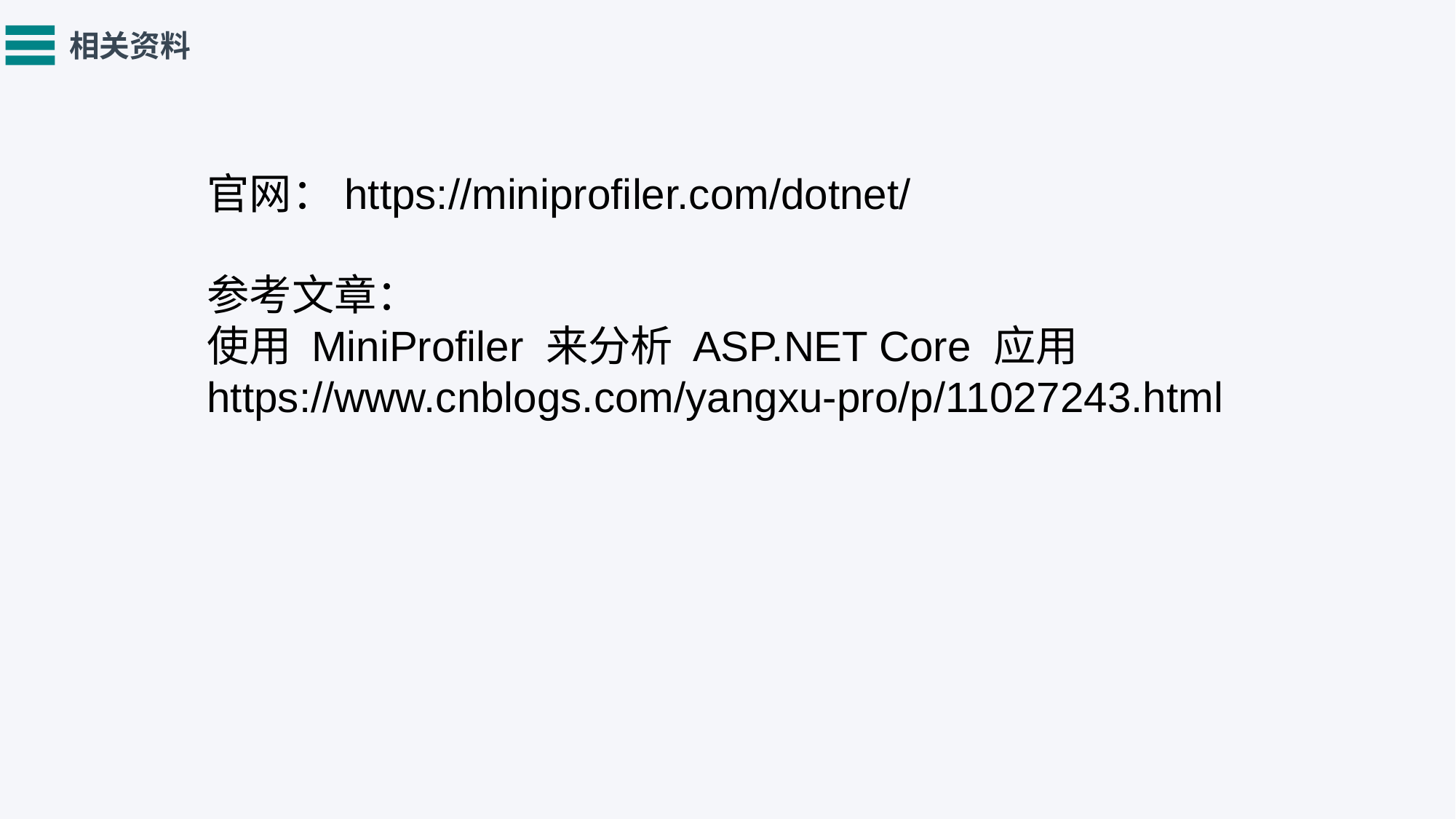

相关资料

官网：https://miniprofiler.com/dotnet/

参考文章：
使用 MiniProfiler 来分析 ASP.NET Core 应用
https://www.cnblogs.com/yangxu-pro/p/11027243.html